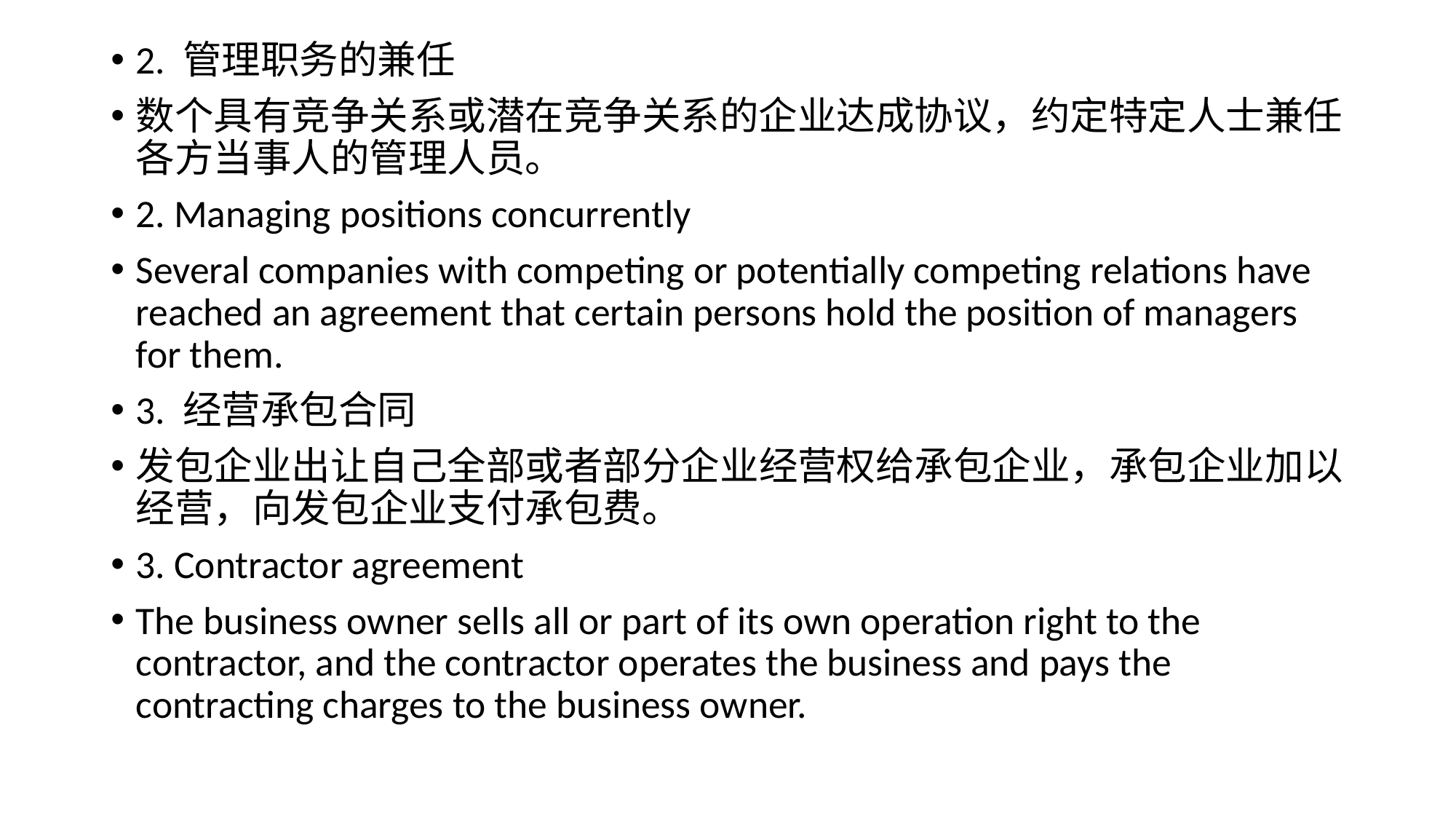

2. 管理职务的兼任
数个具有竞争关系或潜在竞争关系的企业达成协议，约定特定人士兼任各方当事人的管理人员。
2. Managing positions concurrently
Several companies with competing or potentially competing relations have reached an agreement that certain persons hold the position of managers for them.
3. 经营承包合同
发包企业出让自己全部或者部分企业经营权给承包企业，承包企业加以经营，向发包企业支付承包费。
3. Contractor agreement
The business owner sells all or part of its own operation right to the contractor, and the contractor operates the business and pays the contracting charges to the business owner.